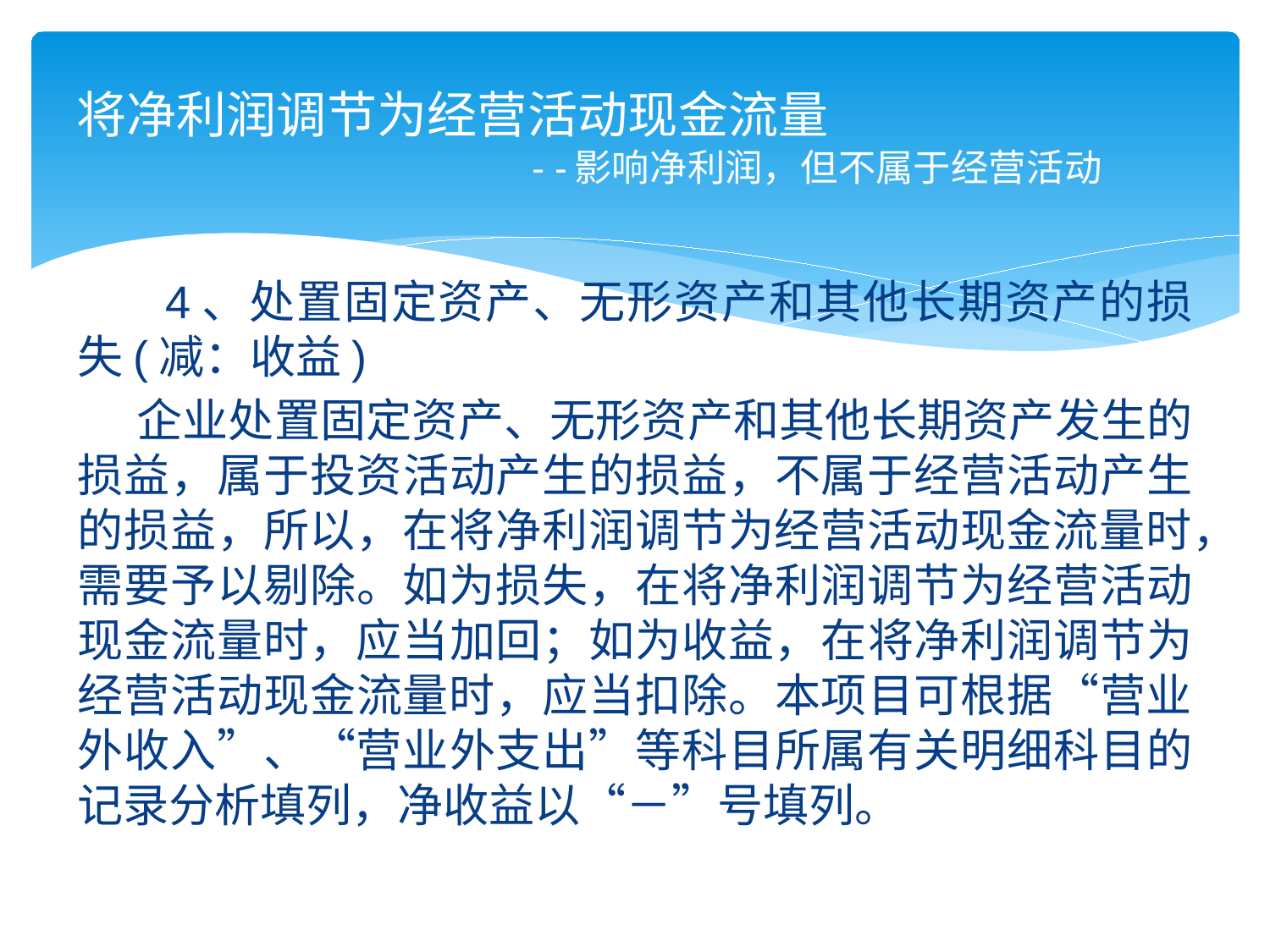

# 将净利润调节为经营活动现金流量 - -影响净利润，但不属于经营活动
  4、处置固定资产、无形资产和其他长期资产的损失(减：收益)
企业处置固定资产、无形资产和其他长期资产发生的损益，属于投资活动产生的损益，不属于经营活动产生的损益，所以，在将净利润调节为经营活动现金流量时，需要予以剔除。如为损失，在将净利润调节为经营活动现金流量时，应当加回；如为收益，在将净利润调节为经营活动现金流量时，应当扣除。本项目可根据“营业外收入”、“营业外支出”等科目所属有关明细科目的记录分析填列，净收益以“－”号填列。